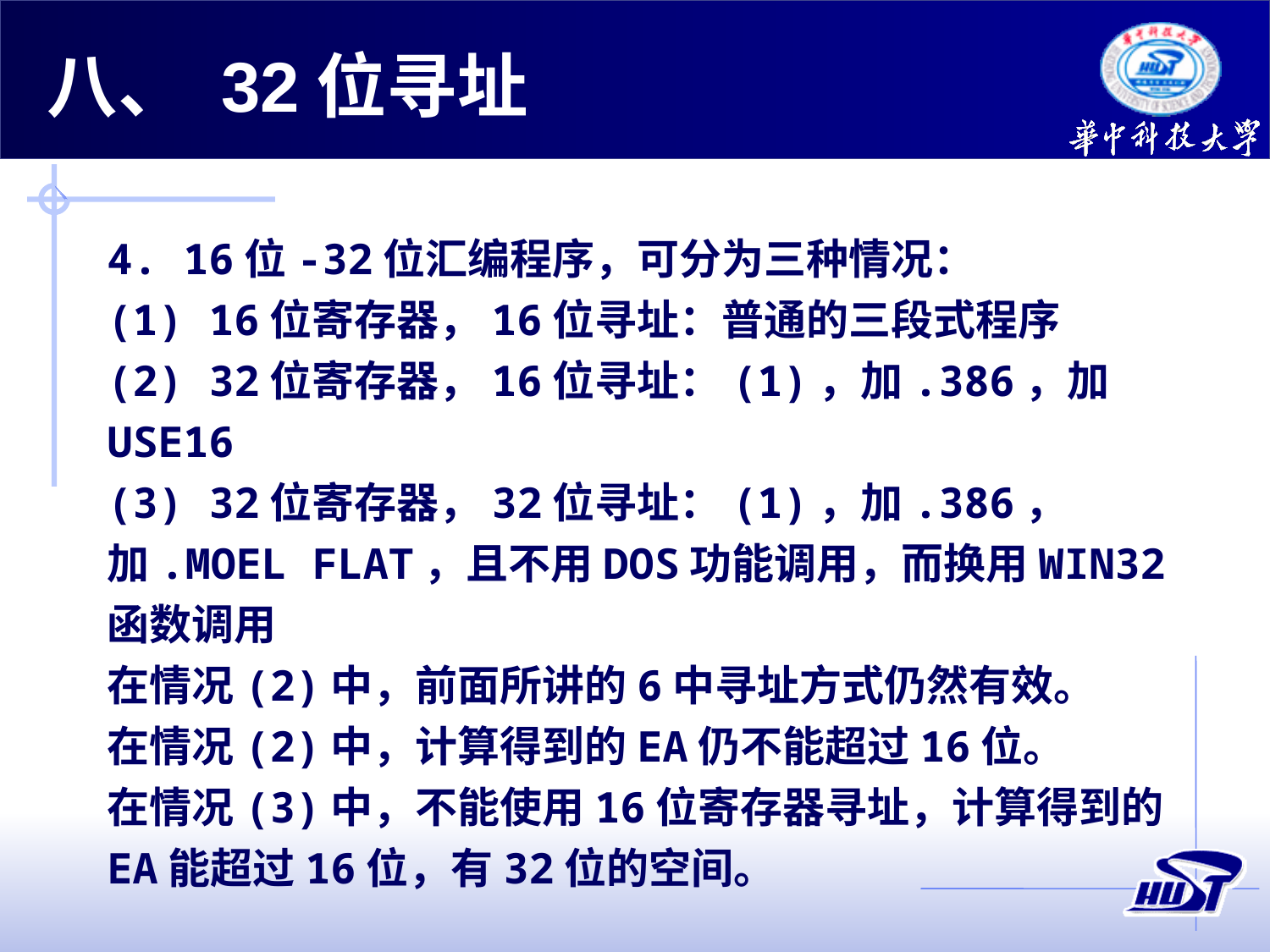

八、 32位寻址
4. 16位-32位汇编程序，可分为三种情况：
(1) 16位寄存器，16位寻址：普通的三段式程序
(2) 32位寄存器，16位寻址：(1)，加.386，加USE16
(3) 32位寄存器，32位寻址：(1)，加.386，加.MOEL FLAT，且不用DOS功能调用，而换用WIN32函数调用
在情况(2)中，前面所讲的6中寻址方式仍然有效。
在情况(2)中，计算得到的EA仍不能超过16位。
在情况(3)中，不能使用16位寄存器寻址，计算得到的EA能超过16位，有32位的空间。